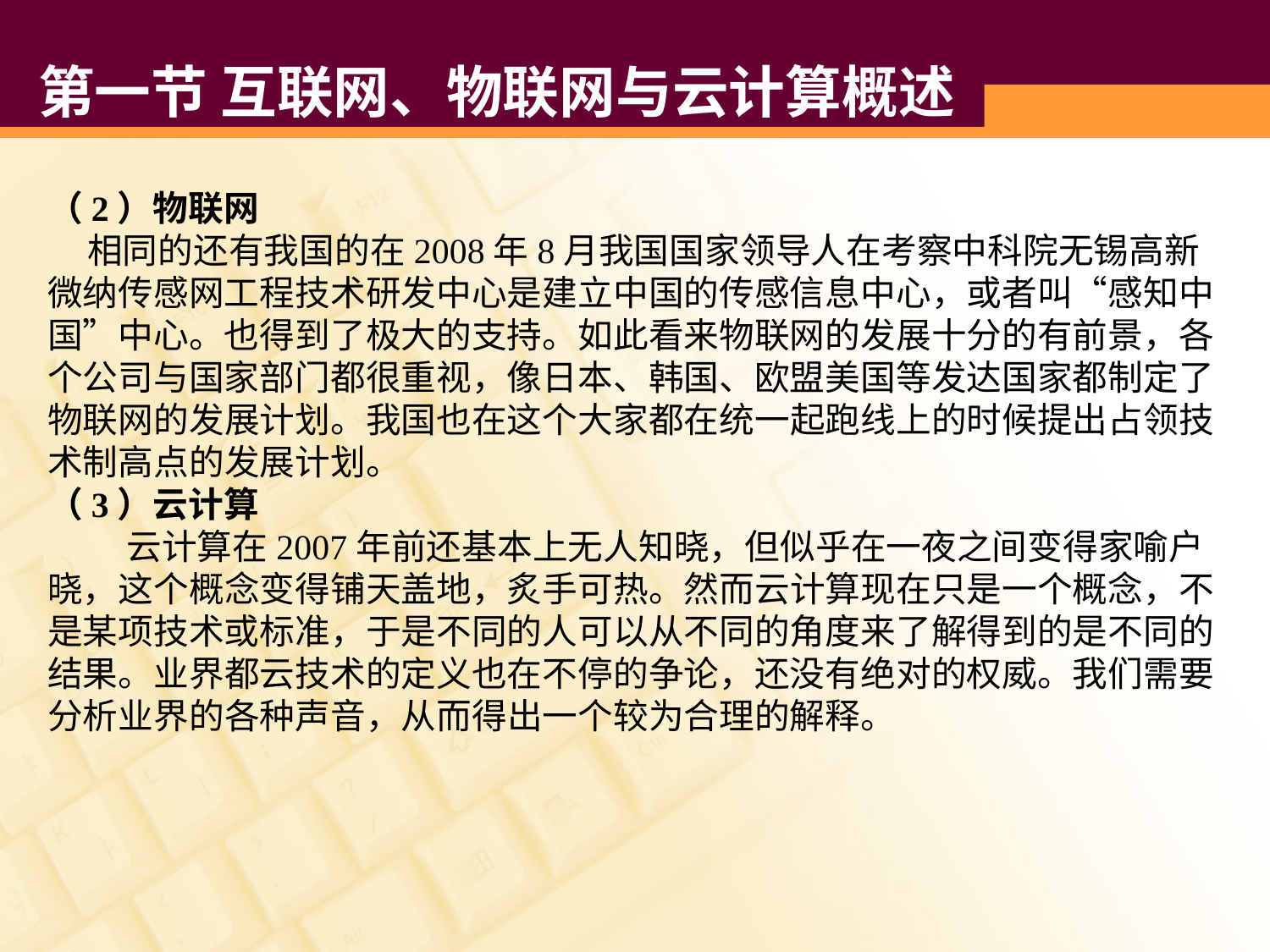

# 第一节 互联网、物联网与云计算概述
（2）物联网
    相同的还有我国的在2008年8月我国国家领导人在考察中科院无锡高新微纳传感网工程技术研发中心是建立中国的传感信息中心，或者叫“感知中国”中心。也得到了极大的支持。如此看来物联网的发展十分的有前景，各个公司与国家部门都很重视，像日本、韩国、欧盟美国等发达国家都制定了物联网的发展计划。我国也在这个大家都在统一起跑线上的时候提出占领技术制高点的发展计划。
（3）云计算
         云计算在2007年前还基本上无人知晓，但似乎在一夜之间变得家喻户晓，这个概念变得铺天盖地，炙手可热。然而云计算现在只是一个概念，不是某项技术或标准，于是不同的人可以从不同的角度来了解得到的是不同的结果。业界都云技术的定义也在不停的争论，还没有绝对的权威。我们需要分析业界的各种声音，从而得出一个较为合理的解释。